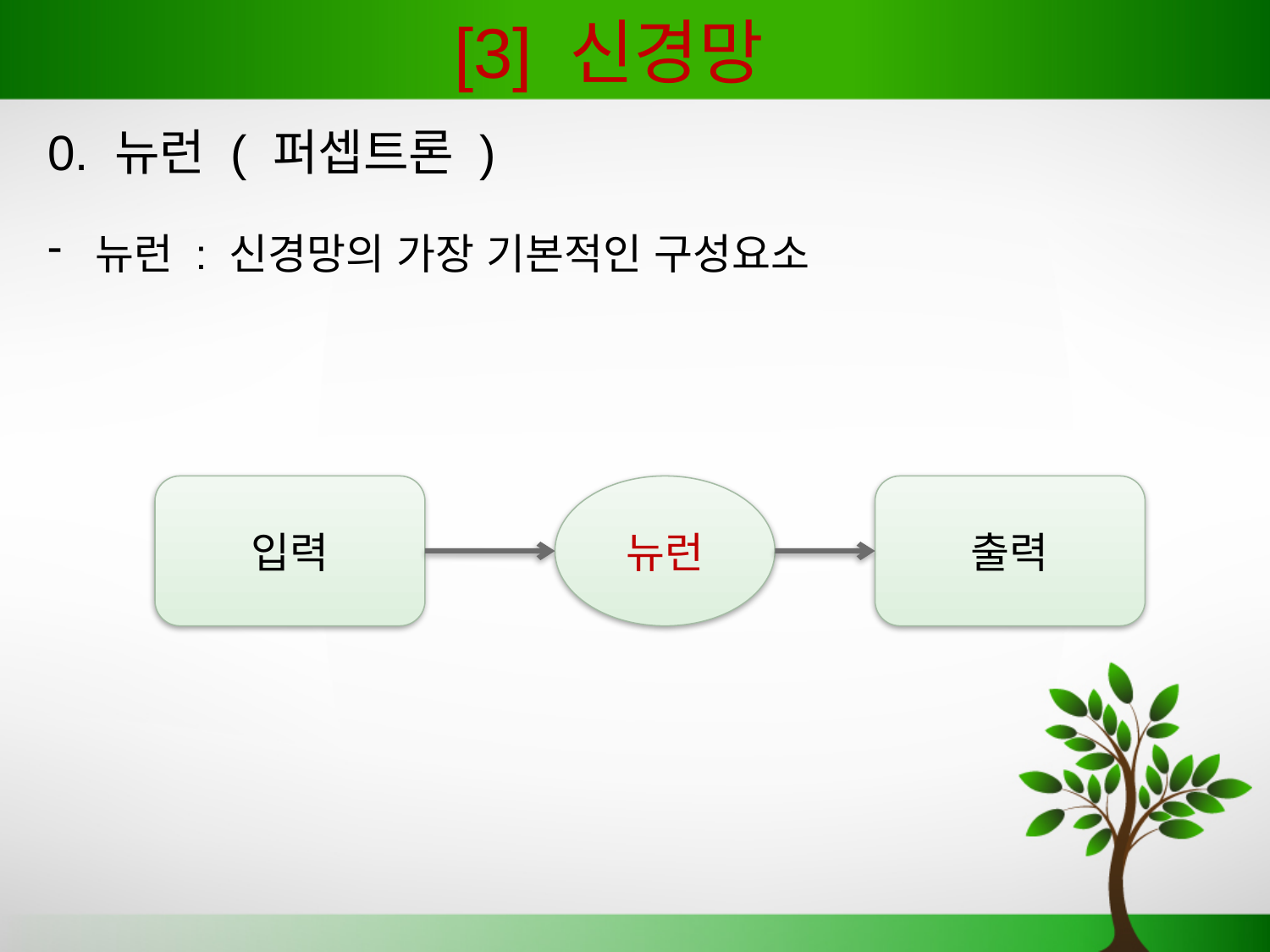

# [3] 신경망
0. 뉴런 ( 퍼셉트론 )

뉴런 : 신경망의 가장 기본적인 구성요소
입력
뉴런
출력